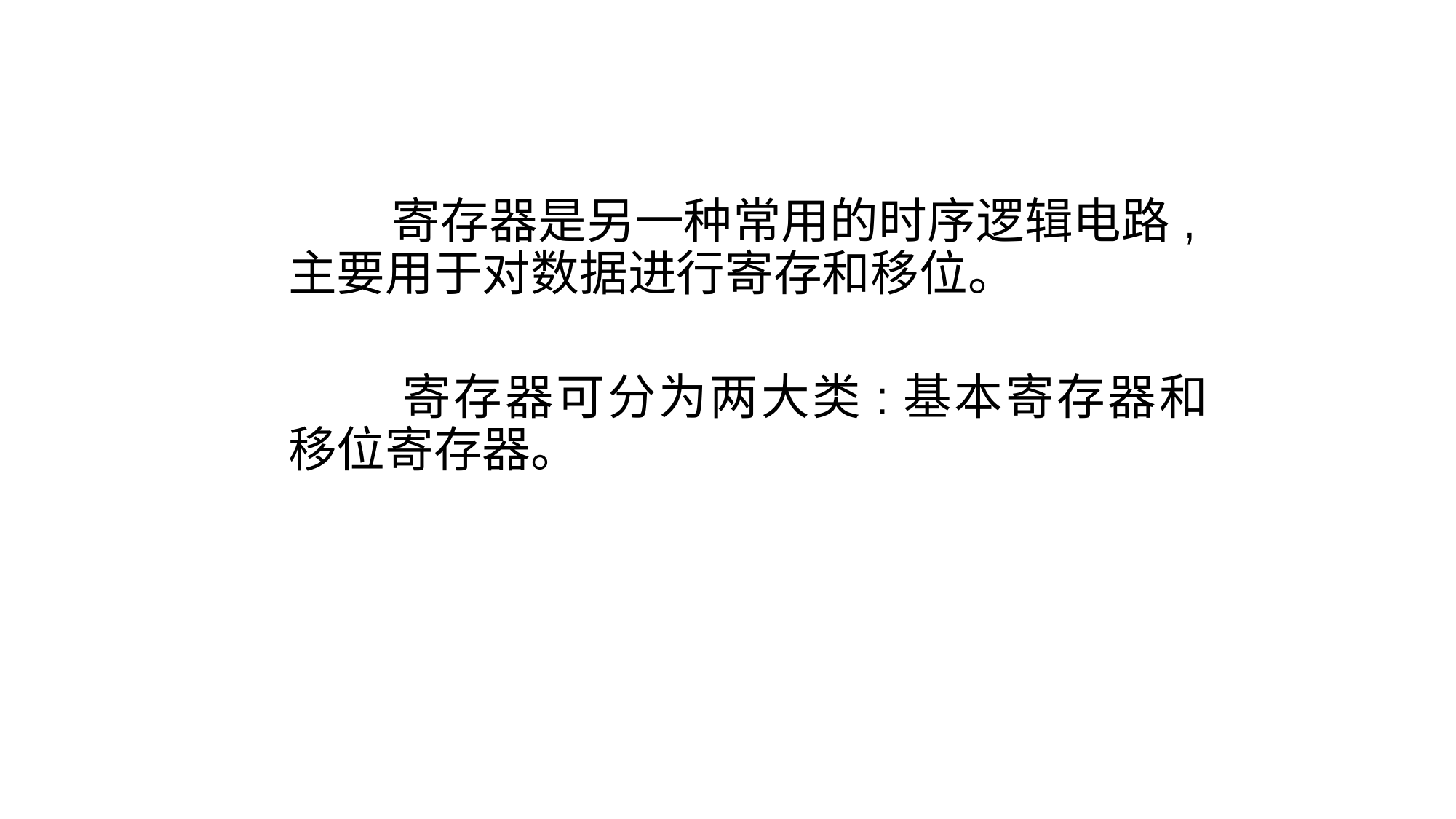

#
            寄存器是另一种常用的时序逻辑电路,主要用于对数据进行寄存和移位。

		寄存器可分为两大类:基本寄存器和移位寄存器。